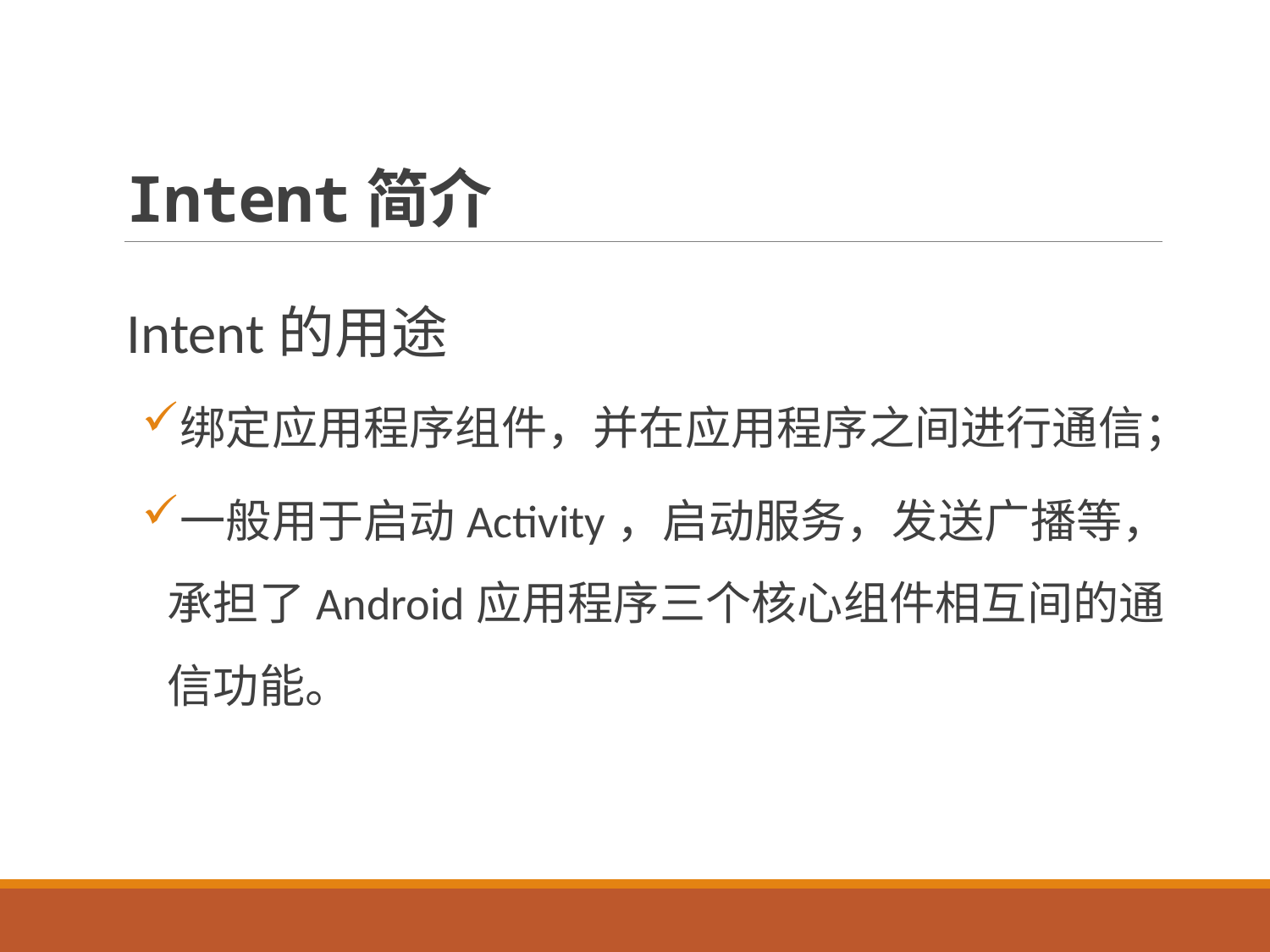

# Intent简介
Intent的用途
绑定应用程序组件，并在应用程序之间进行通信；
一般用于启动Activity，启动服务，发送广播等，承担了Android应用程序三个核心组件相互间的通信功能。